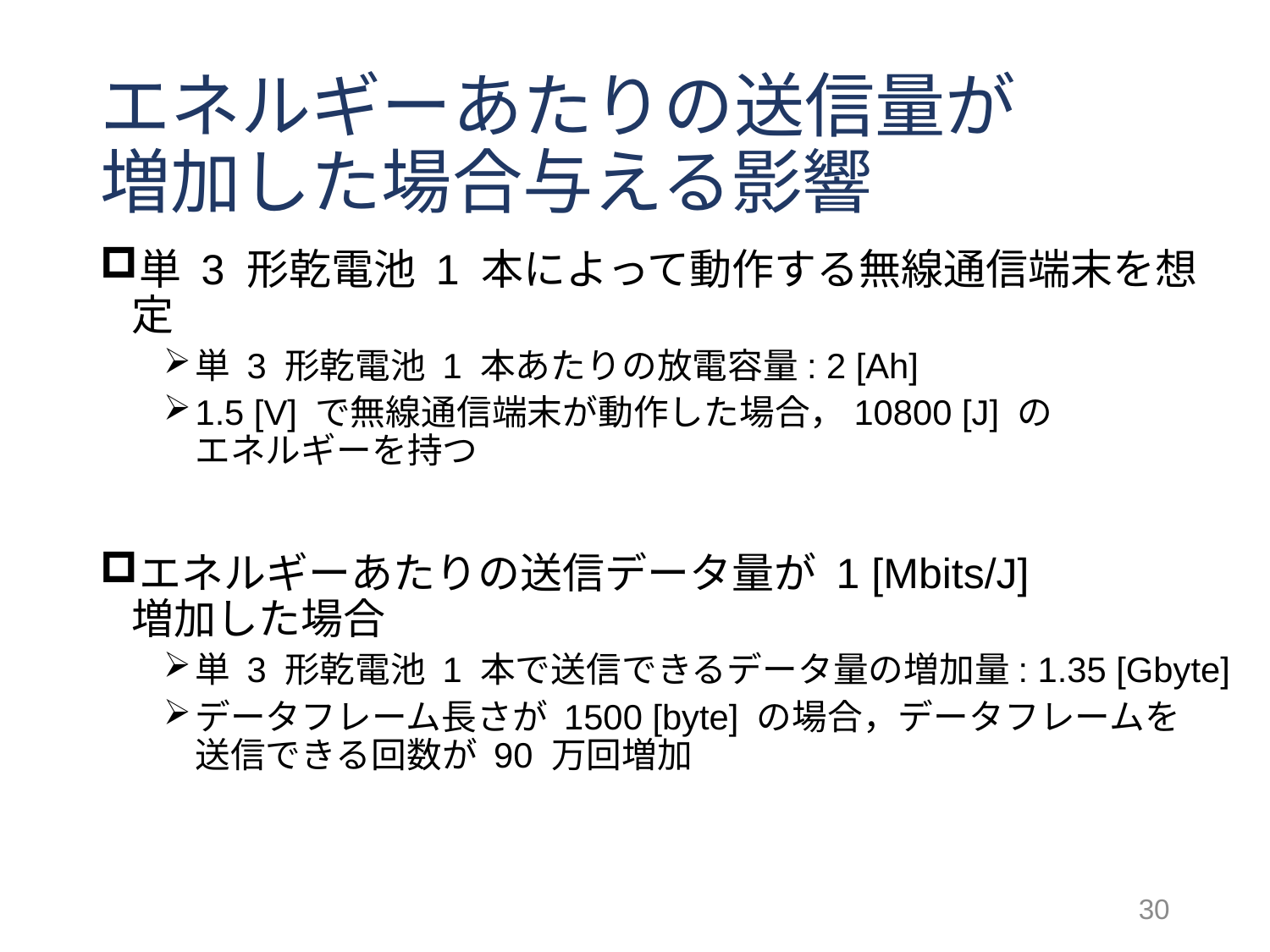

# エネルギーあたりの送信量が 増加した場合与える影響
単 3 形乾電池 1 本によって動作する無線通信端末を想定
単 3 形乾電池 1 本あたりの放電容量: 2 [Ah]
1.5 [V] で無線通信端末が動作した場合，10800 [J] の
エネルギーを持つ

エネルギーあたりの送信データ量が 1 [Mbits/J]
増加した場合
単 3 形乾電池 1 本で送信できるデータ量の増加量: 1.35 [Gbyte]
データフレーム長さが 1500 [byte] の場合，データフレームを
送信できる回数が 90 万回増加
30